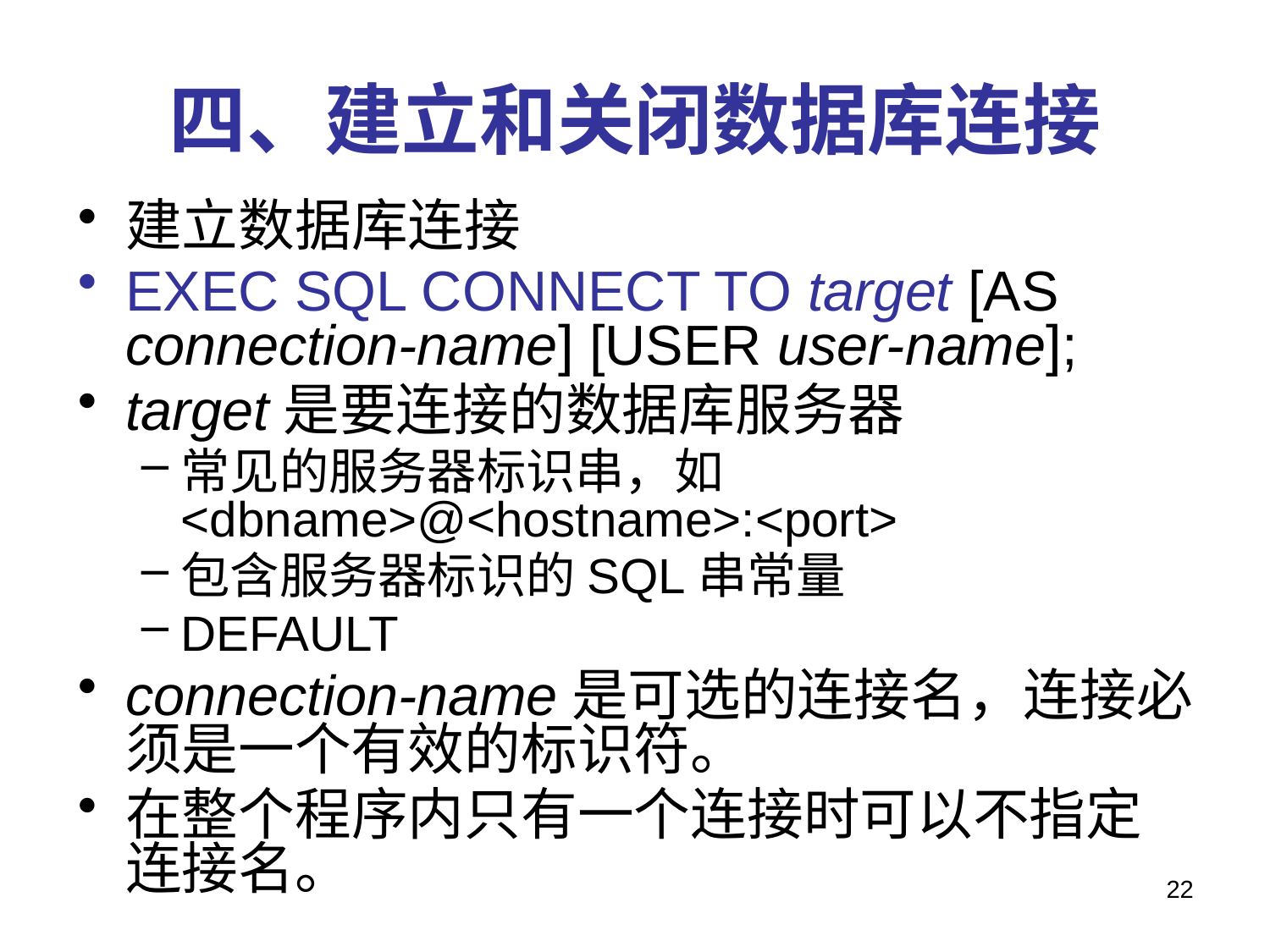

# 四、建立和关闭数据库连接
建立数据库连接
EXEC SQL CONNECT TO target [AS connection-name] [USER user-name];
target是要连接的数据库服务器
常见的服务器标识串，如<dbname>@<hostname>:<port>
包含服务器标识的SQL串常量
DEFAULT
connection-name是可选的连接名，连接必须是一个有效的标识符。
在整个程序内只有一个连接时可以不指定连接名。
22